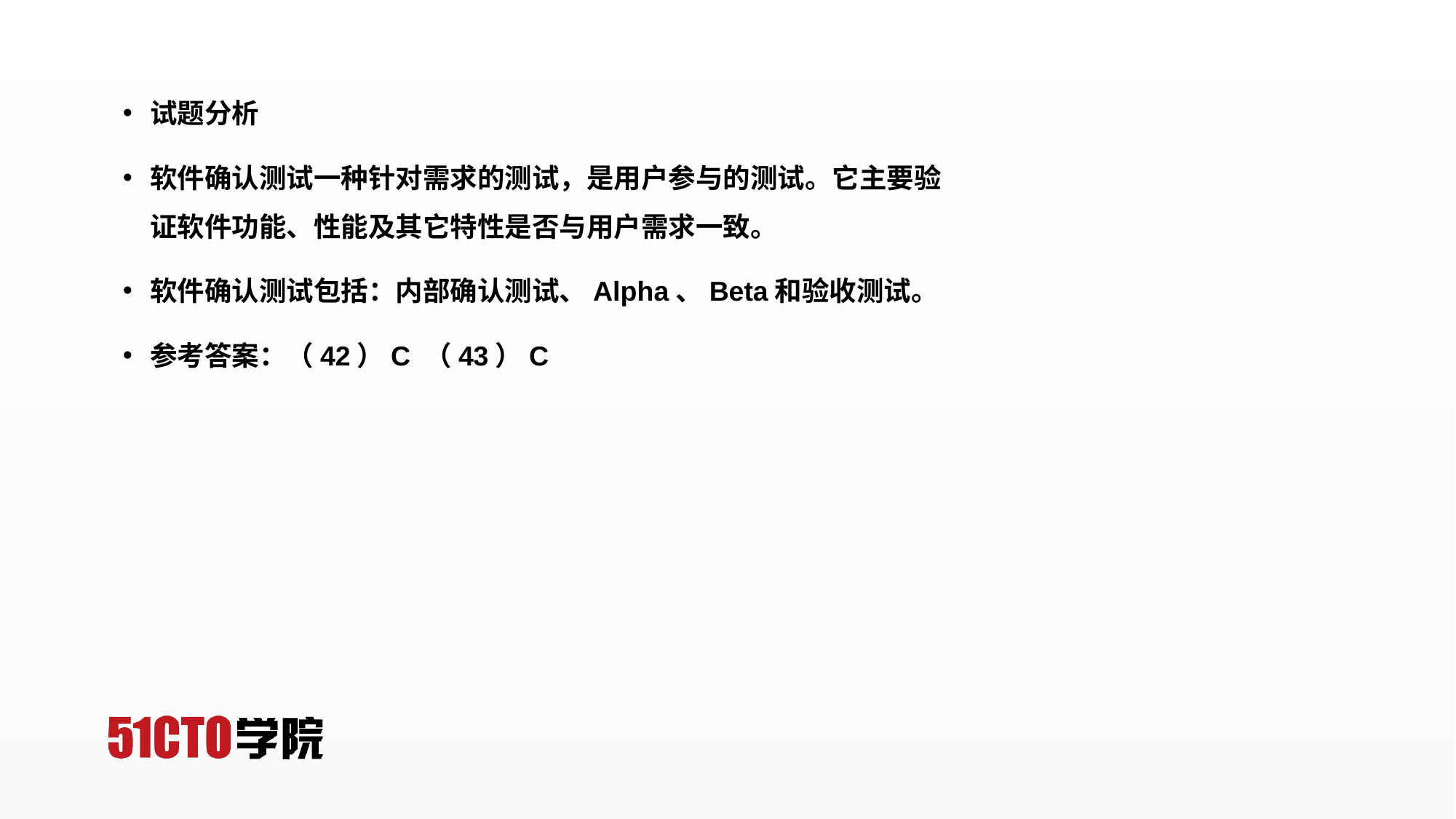

试题分析
软件确认测试一种针对需求的测试，是用户参与的测试。它主要验证软件功能、性能及其它特性是否与用户需求一致。
软件确认测试包括：内部确认测试、Alpha、Beta和验收测试。
参考答案：（42）C （43）C